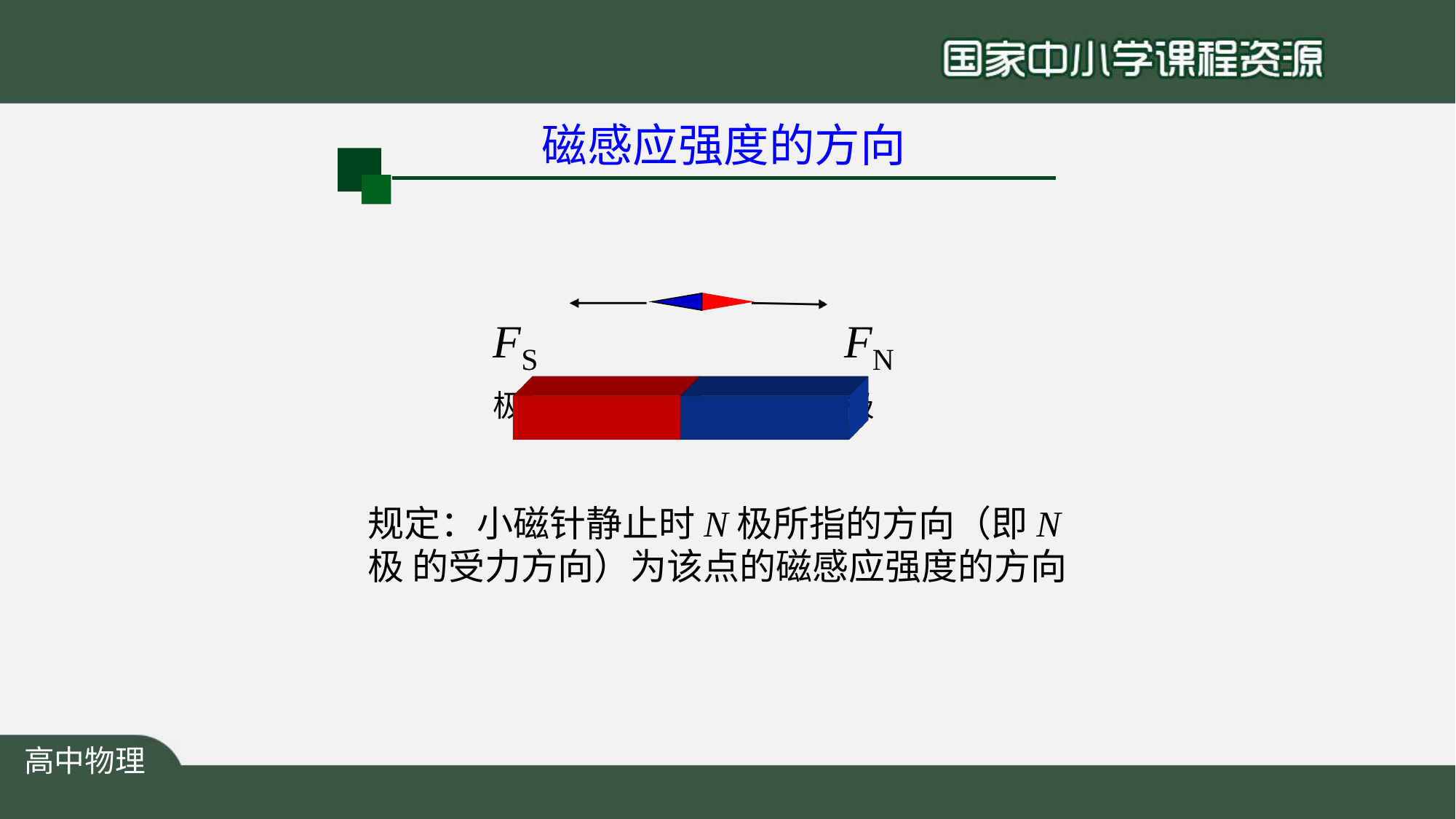

# 磁感应强度的方向

FS极
FN极

规定：小磁针静止时N极所指的方向（即N极 的受力方向）为该点的磁感应强度的方向
高中物理